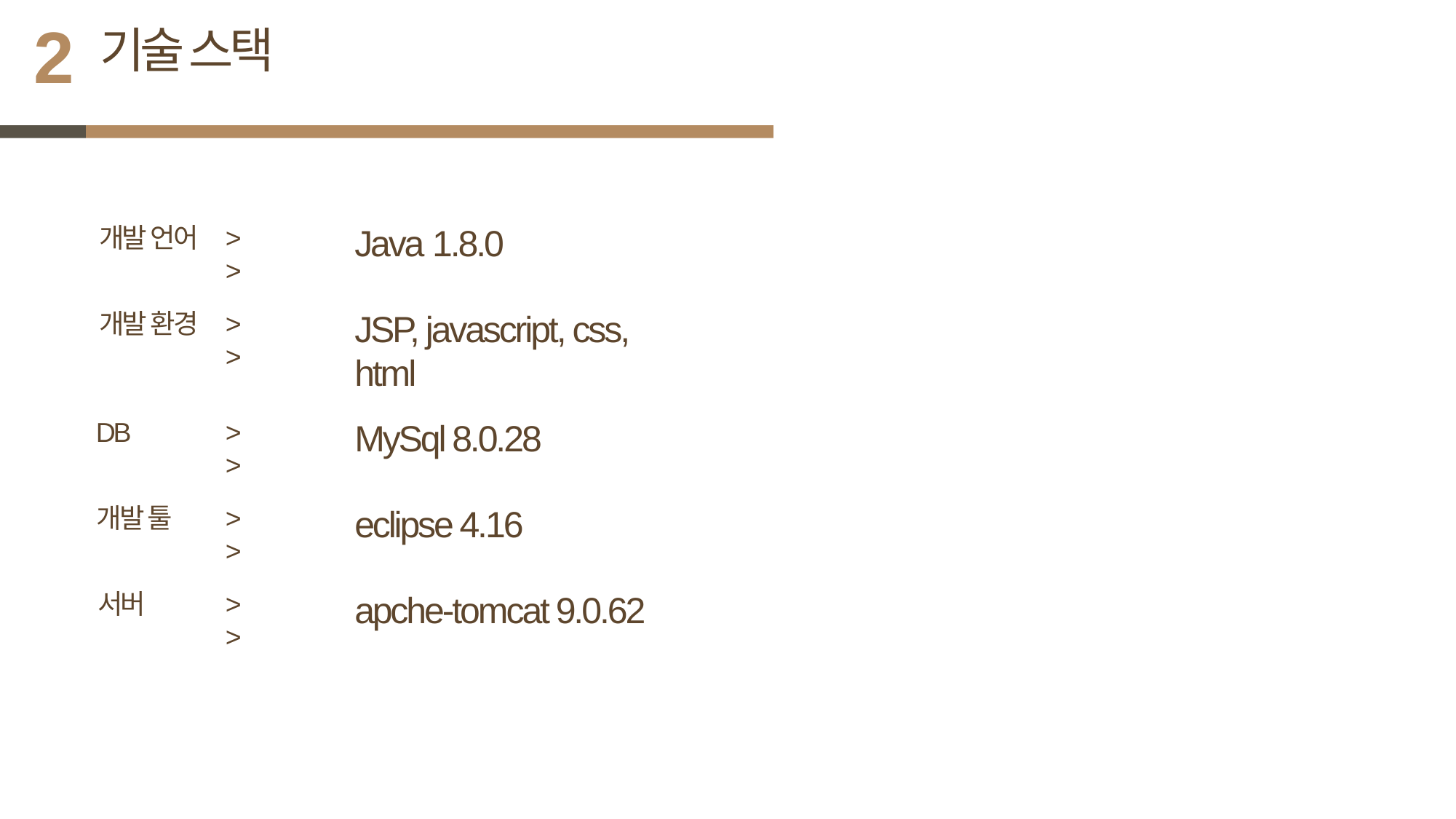

2
기술 스택

개발 언어
>>
Java 1.8.0

개발 환경
>>
JSP, javascript, css, html
DB
>>
MySql 8.0.28
개발 툴
>>
eclipse 4.16
서버
>>
apche-tomcat 9.0.62